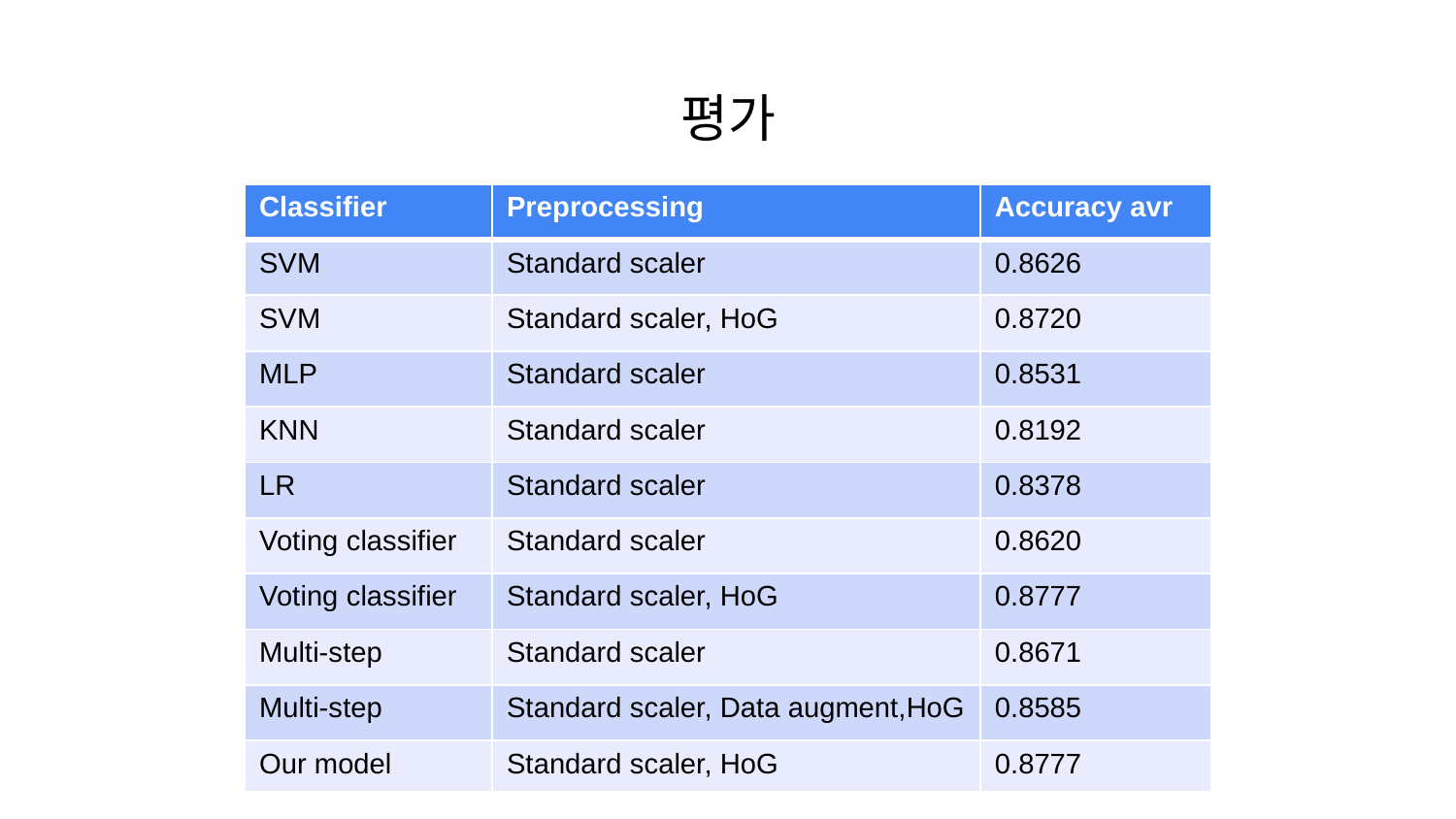

# 평가
| Classifier | Preprocessing | Accuracy avr |
| --- | --- | --- |
| SVM | Standard scaler | 0.8626 |
| SVM | Standard scaler, HoG | 0.8720 |
| MLP | Standard scaler | 0.8531 |
| KNN | Standard scaler | 0.8192 |
| LR | Standard scaler | 0.8378 |
| Voting classifier | Standard scaler | 0.8620 |
| Voting classifier | Standard scaler, HoG | 0.8777 |
| Multi-step | Standard scaler | 0.8671 |
| Multi-step | Standard scaler, Data augment,HoG | 0.8585 |
| Our model | Standard scaler, HoG | 0.8777 |